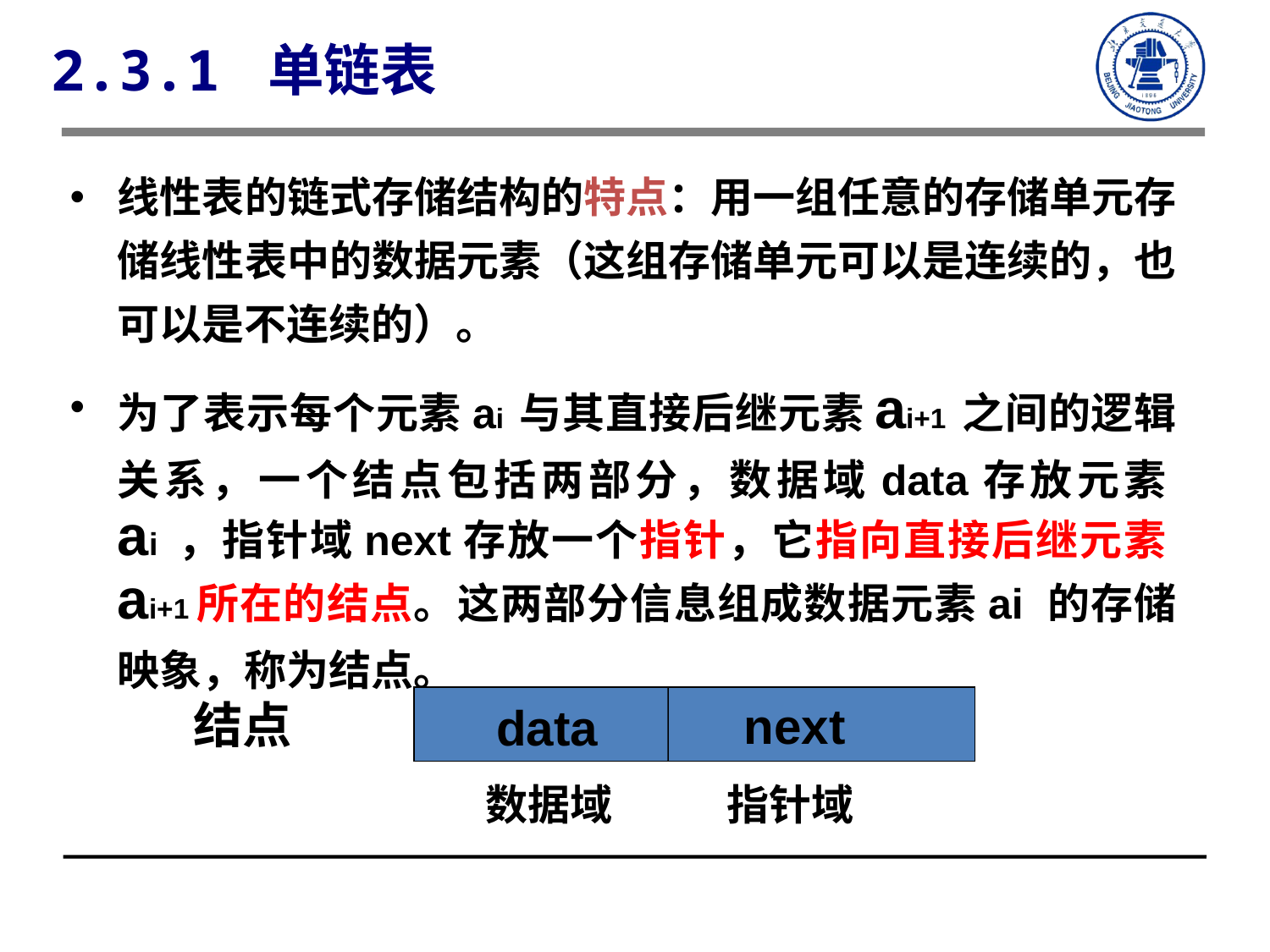

2.3.1 单链表
线性表的链式存储结构的特点：用一组任意的存储单元存储线性表中的数据元素（这组存储单元可以是连续的，也可以是不连续的）。
为了表示每个元素ai 与其直接后继元素ai+1 之间的逻辑关系，一个结点包括两部分，数据域data存放元素ai ，指针域next存放一个指针，它指向直接后继元素ai+1所在的结点。这两部分信息组成数据元素ai 的存储映象，称为结点。

结点

next
data
    数据域            指针域